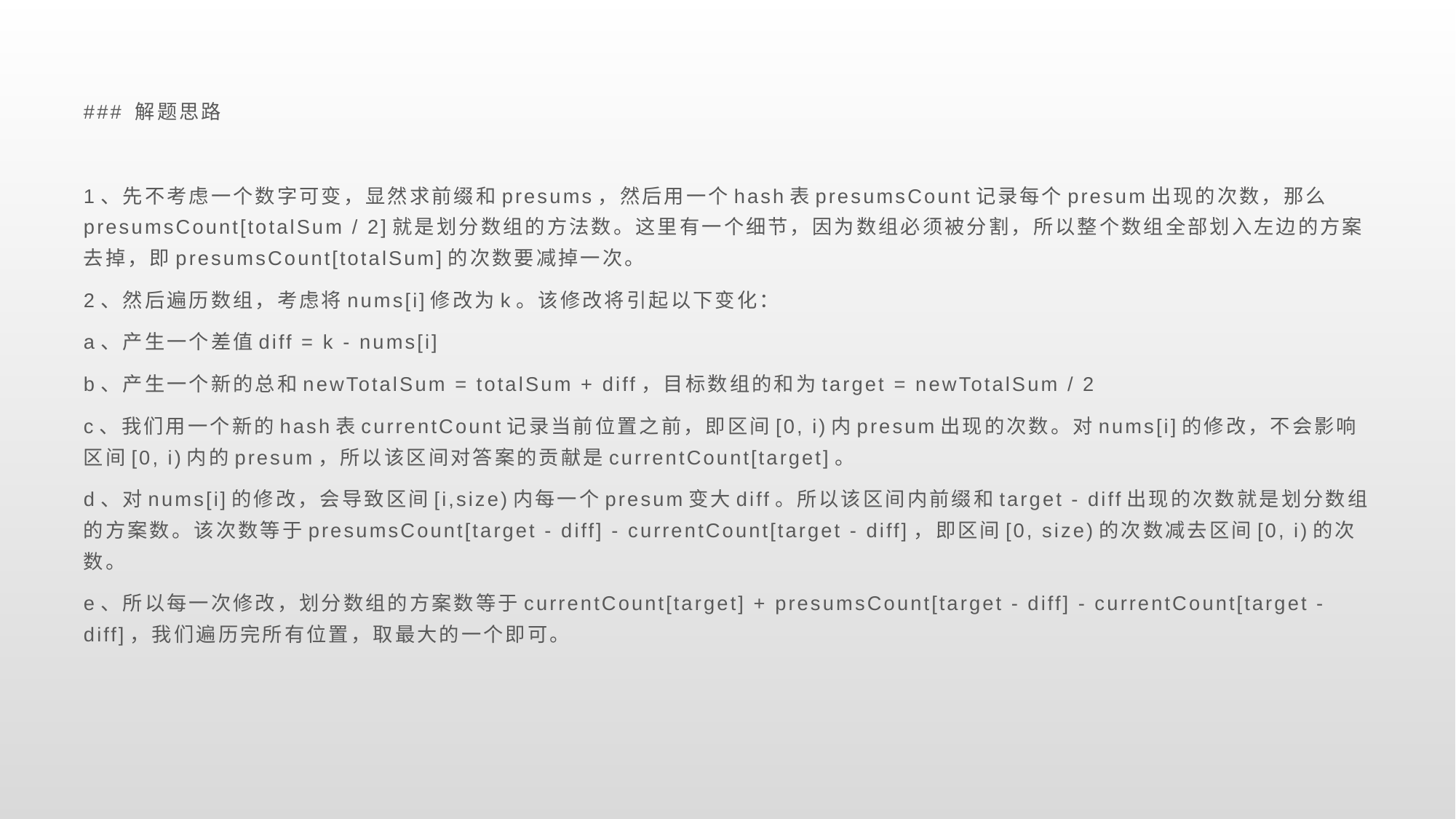

### 解题思路

1、先不考虑一个数字可变，显然求前缀和presums，然后用一个hash表presumsCount记录每个presum出现的次数，那么presumsCount[totalSum / 2]就是划分数组的方法数。这里有一个细节，因为数组必须被分割，所以整个数组全部划入左边的方案去掉，即presumsCount[totalSum]的次数要减掉一次。
2、然后遍历数组，考虑将nums[i]修改为k。该修改将引起以下变化：
a、产生一个差值diff = k - nums[i]
b、产生一个新的总和newTotalSum = totalSum + diff，目标数组的和为target = newTotalSum / 2
c、我们用一个新的hash表currentCount记录当前位置之前，即区间[0, i)内presum出现的次数。对nums[i]的修改，不会影响区间[0, i)内的presum，所以该区间对答案的贡献是currentCount[target]。
d、对nums[i]的修改，会导致区间[i,size)内每一个presum变大diff。所以该区间内前缀和target - diff出现的次数就是划分数组的方案数。该次数等于presumsCount[target - diff] - currentCount[target - diff]，即区间[0, size)的次数减去区间[0, i)的次数。
e、所以每一次修改，划分数组的方案数等于currentCount[target] + presumsCount[target - diff] - currentCount[target - diff]，我们遍历完所有位置，取最大的一个即可。